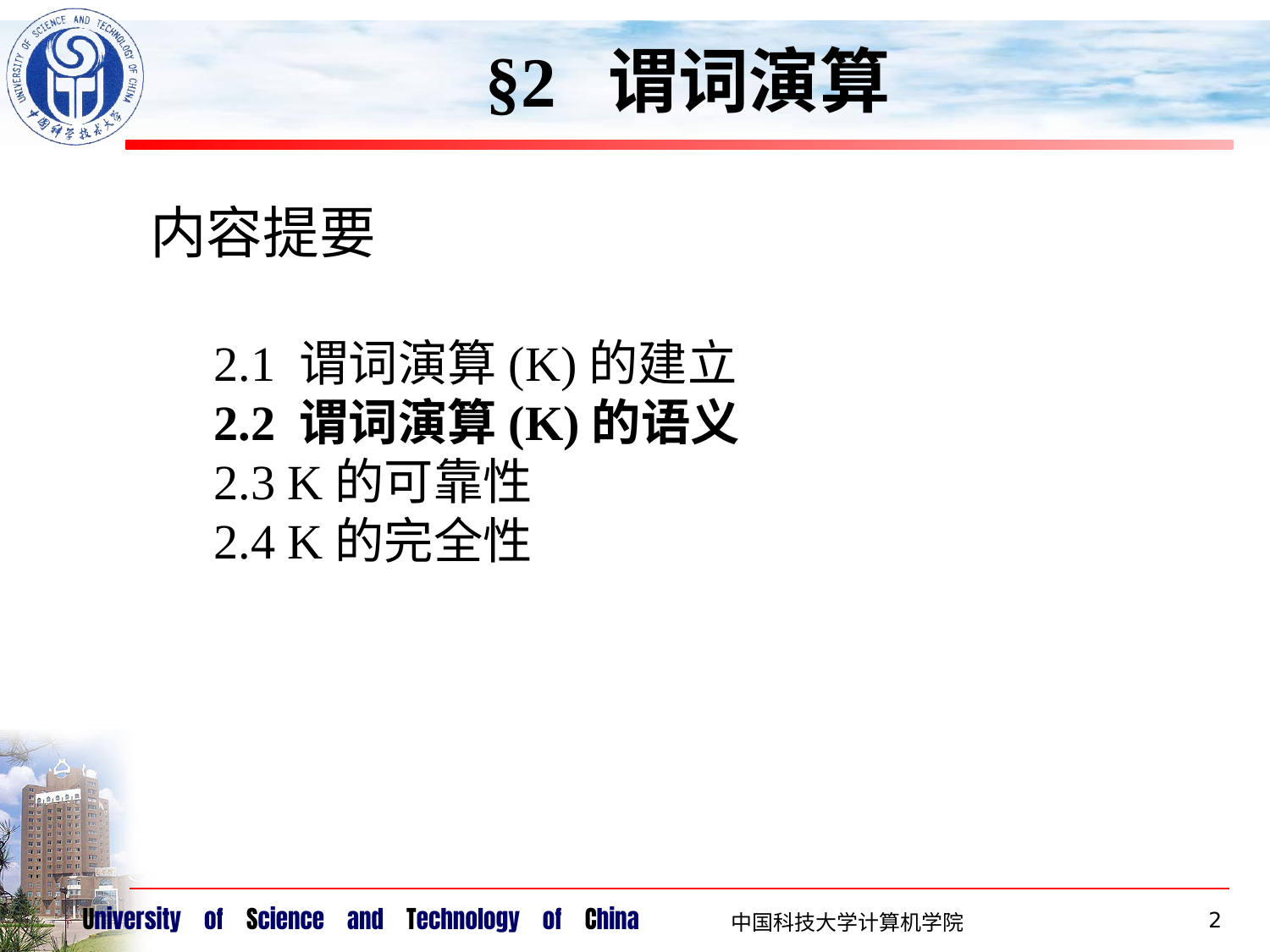

§2  谓词演算
内容提要

2.1 谓词演算(K)的建立
2.2 谓词演算(K)的语义
2.3 K的可靠性
2.4 K的完全性